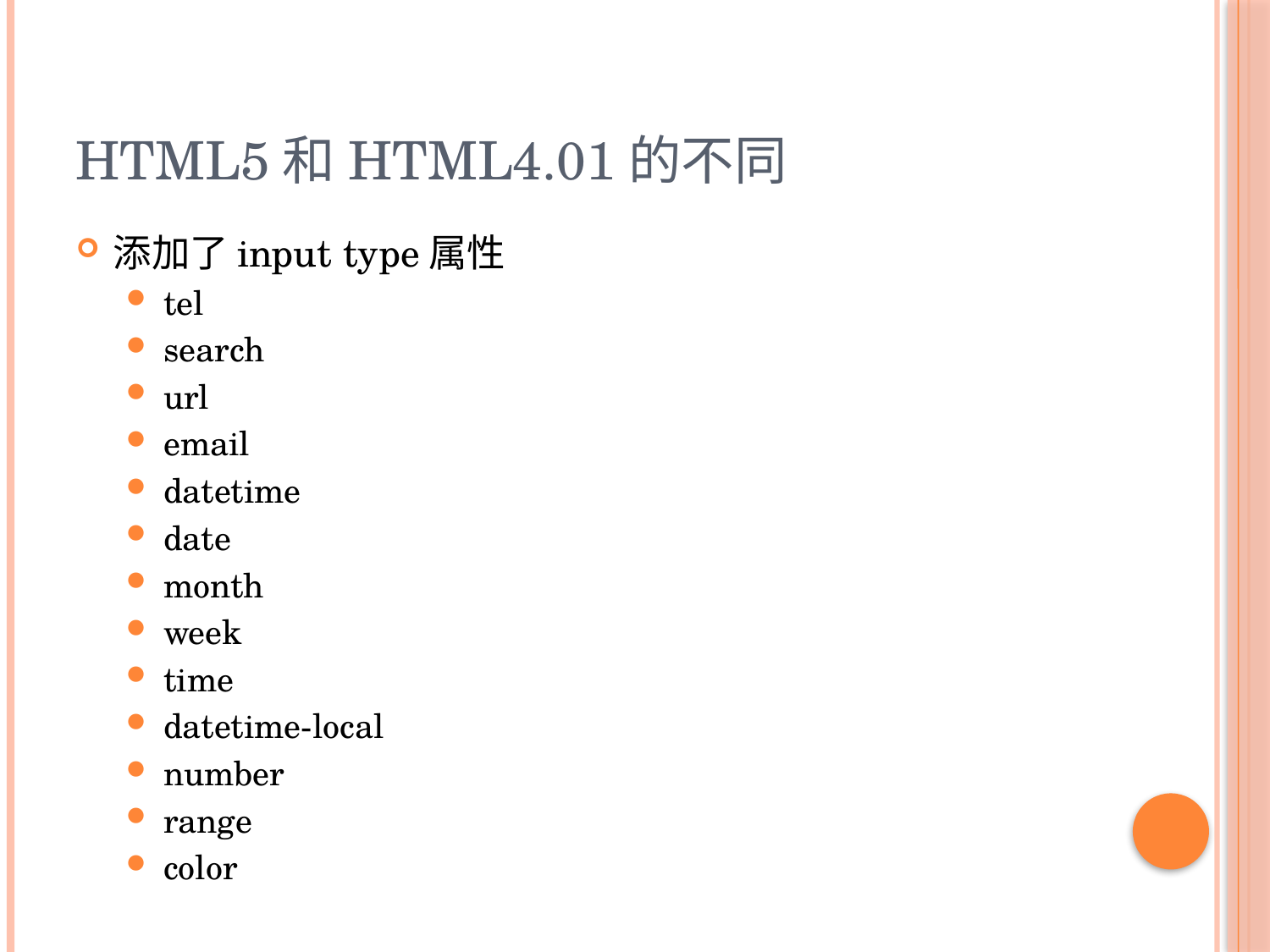

# HTML5和HTML4.01的不同
添加了input type属性
tel
search
url
email
datetime
date
month
week
time
datetime-local
number
range
color